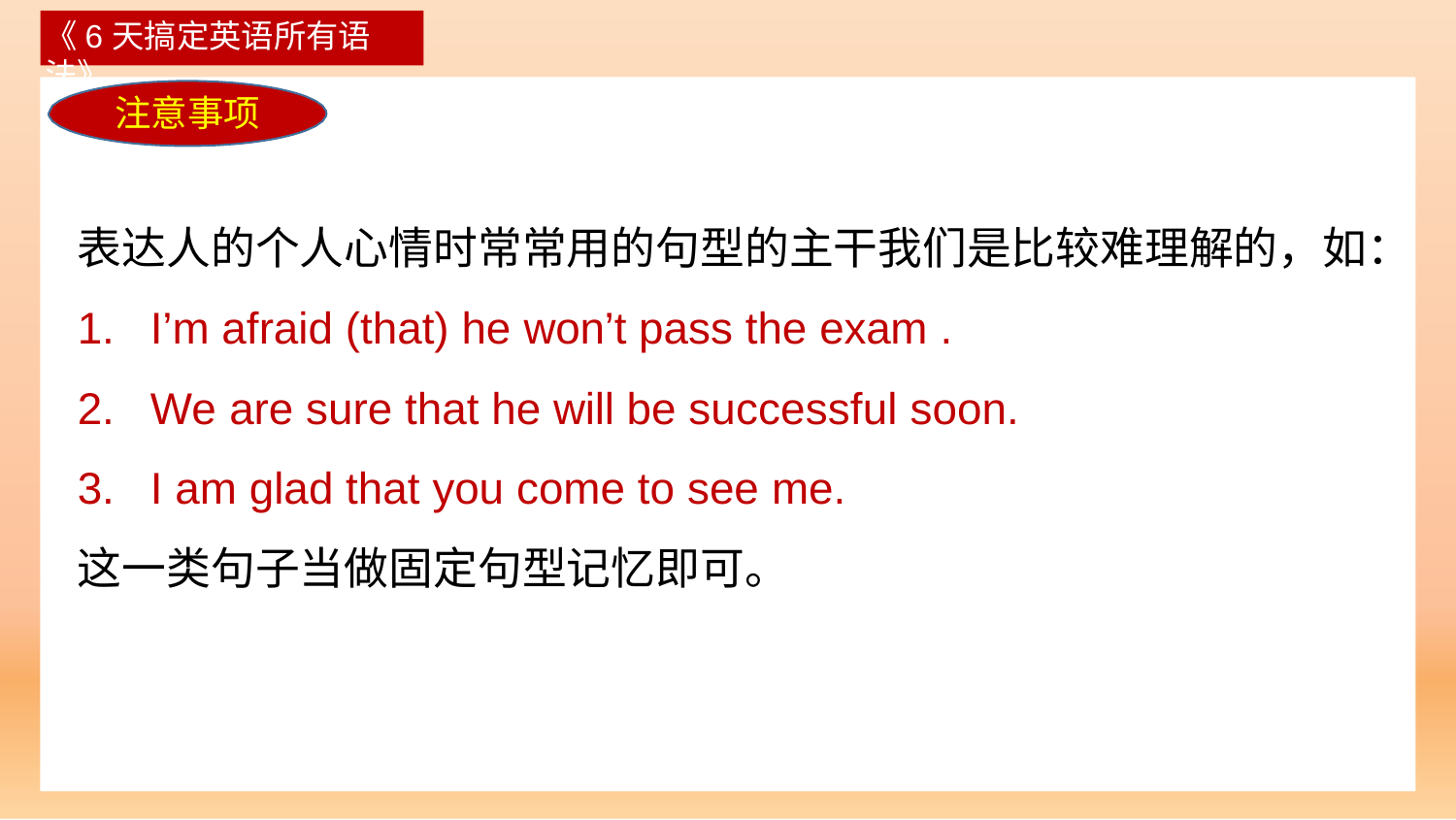

《6天搞定英语所有语法》

# 注意事项
表达人的个人心情时常常用的句型的主干我们是比较难理解的，如：
I’m afraid (that) he won’t pass the exam .
We are sure that he will be successful soon.
I am glad that you come to see me.
这一类句子当做固定句型记忆即可。